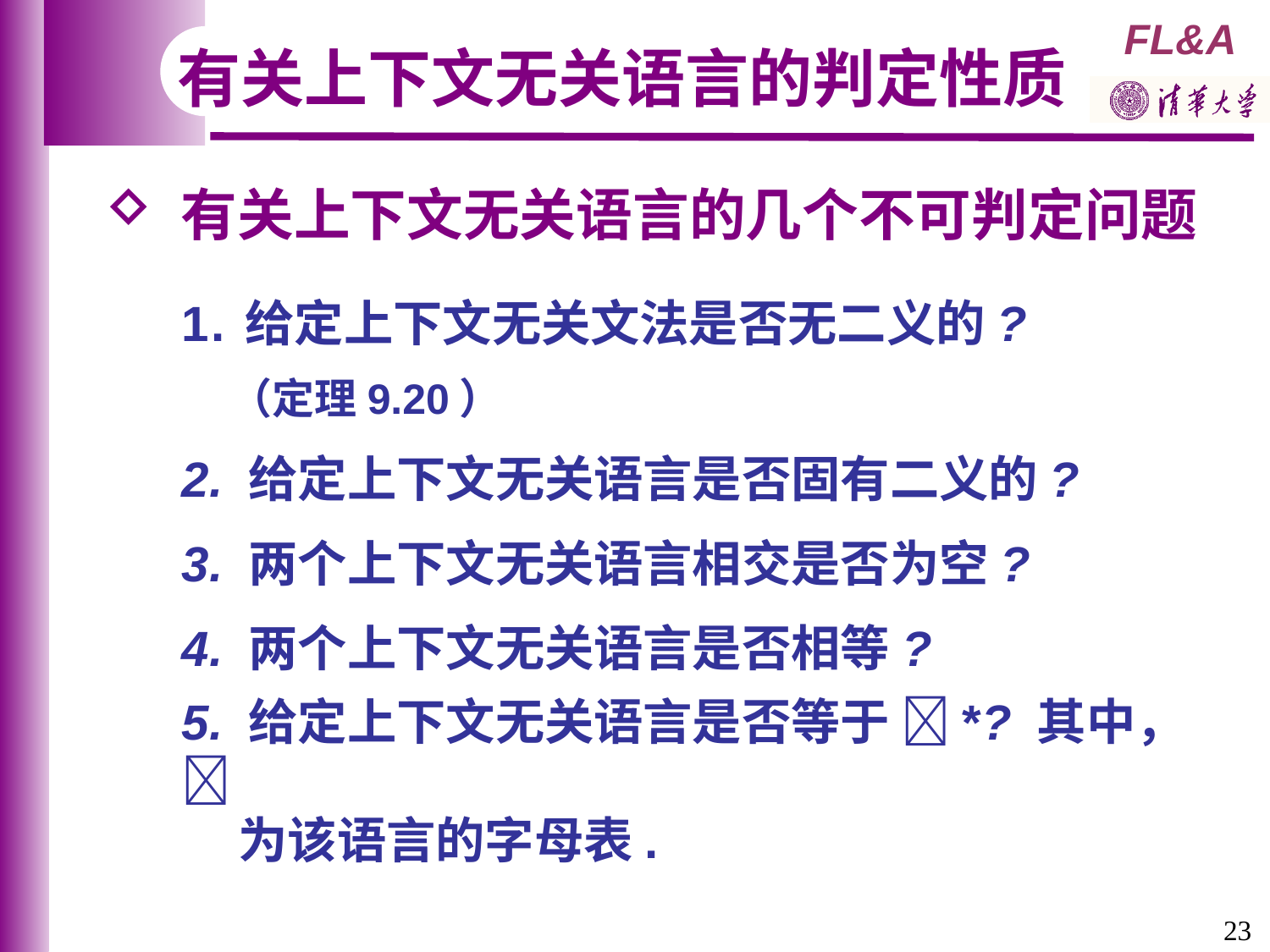

有关上下文无关语言的判定性质
 有关上下文无关语言的几个不可判定问题
给定上下文无关文法是否无二义的?
    （定理9.20）
2. 给定上下文无关语言是否固有二义的?
3. 两个上下文无关语言相交是否为空?
4. 两个上下文无关语言是否相等?
5. 给定上下文无关语言是否等于 Σ*? 其中，Σ
    为该语言的字母表.
23